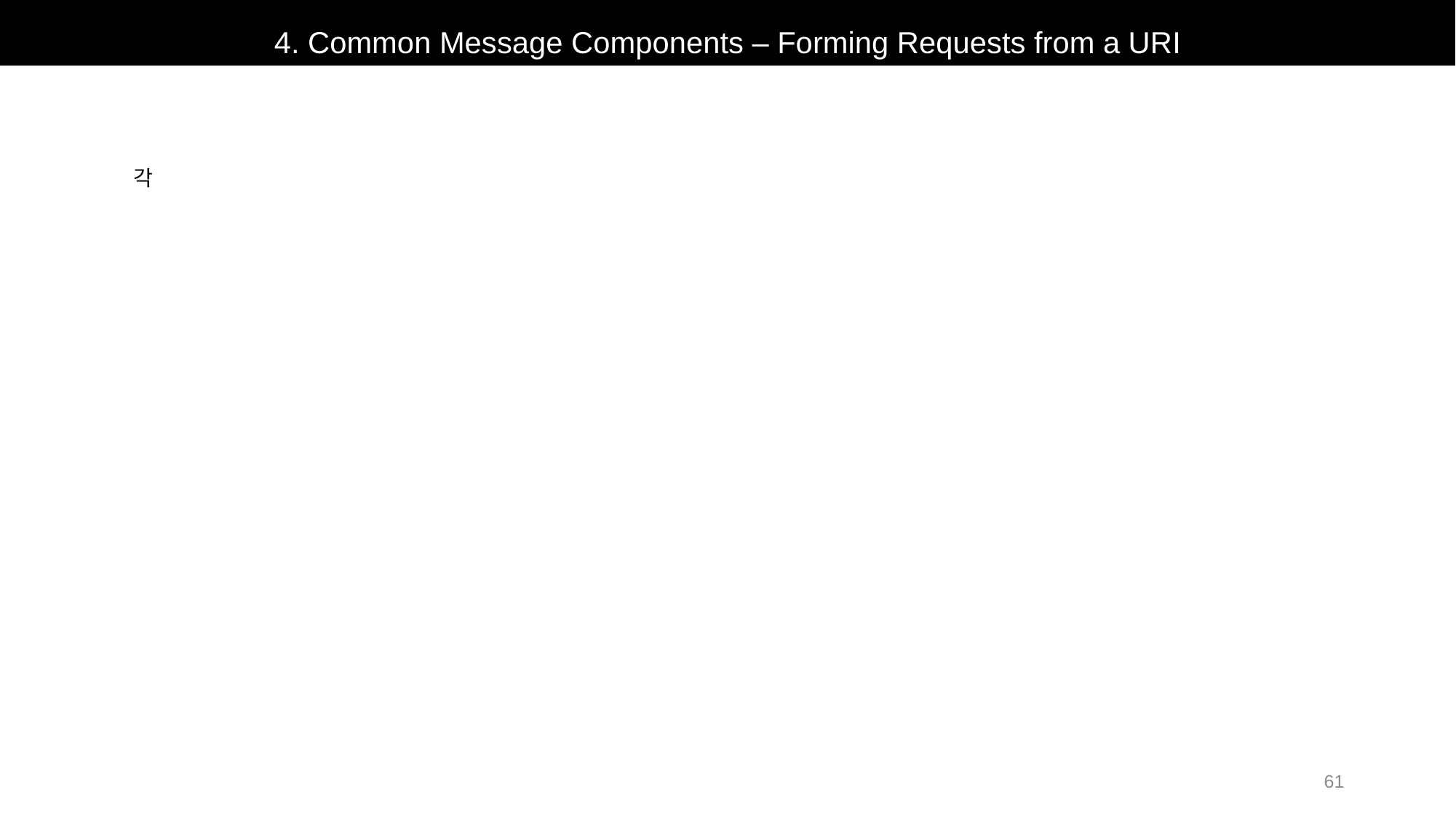

# 4. Common Message Components – Forming Requests from a URI
각

61